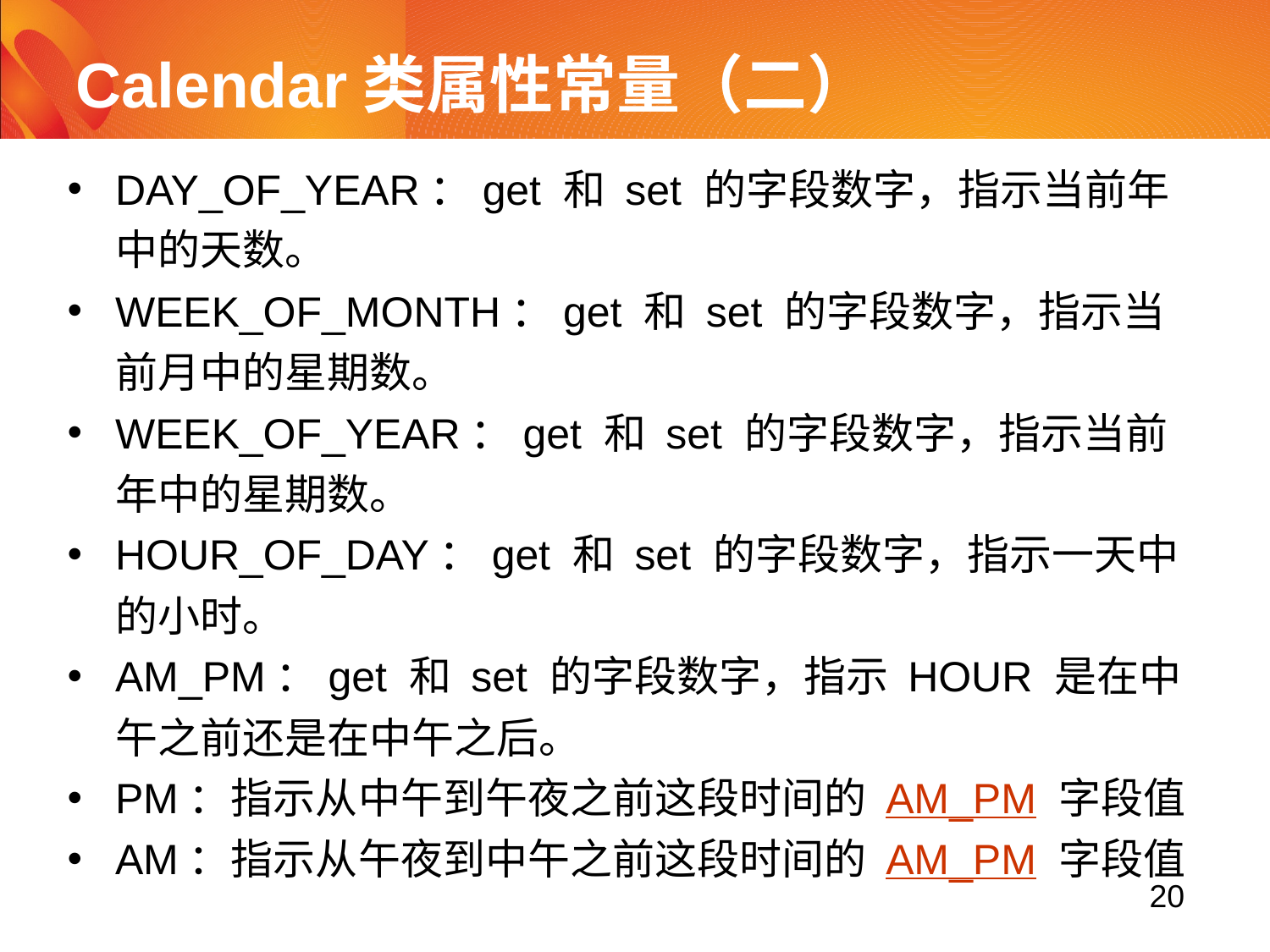

# Calendar类属性常量（二）
DAY_OF_YEAR：get 和 set 的字段数字，指示当前年中的天数。
WEEK_OF_MONTH：get 和 set 的字段数字，指示当前月中的星期数。
WEEK_OF_YEAR：get 和 set 的字段数字，指示当前年中的星期数。
HOUR_OF_DAY：get 和 set 的字段数字，指示一天中的小时。
AM_PM：get 和 set 的字段数字，指示 HOUR 是在中午之前还是在中午之后。
PM：指示从中午到午夜之前这段时间的 AM_PM 字段值
AM：指示从午夜到中午之前这段时间的 AM_PM 字段值